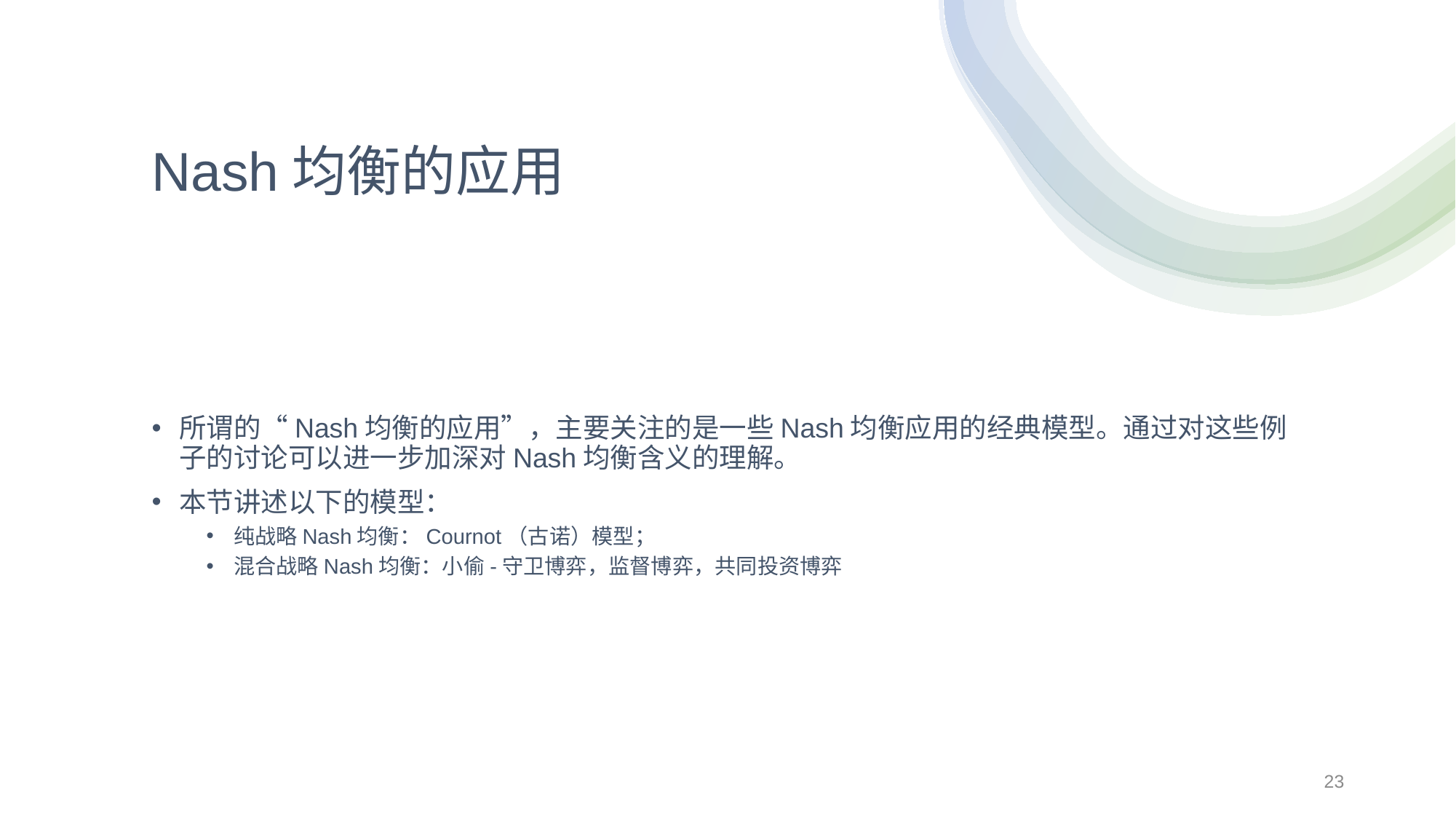

# Nash均衡的应用
所谓的“Nash均衡的应用”，主要关注的是一些Nash均衡应用的经典模型。通过对这些例子的讨论可以进一步加深对Nash均衡含义的理解。
本节讲述以下的模型：
纯战略Nash均衡：Cournot（古诺）模型；
混合战略Nash均衡：小偷-守卫博弈，监督博弈，共同投资博弈
23